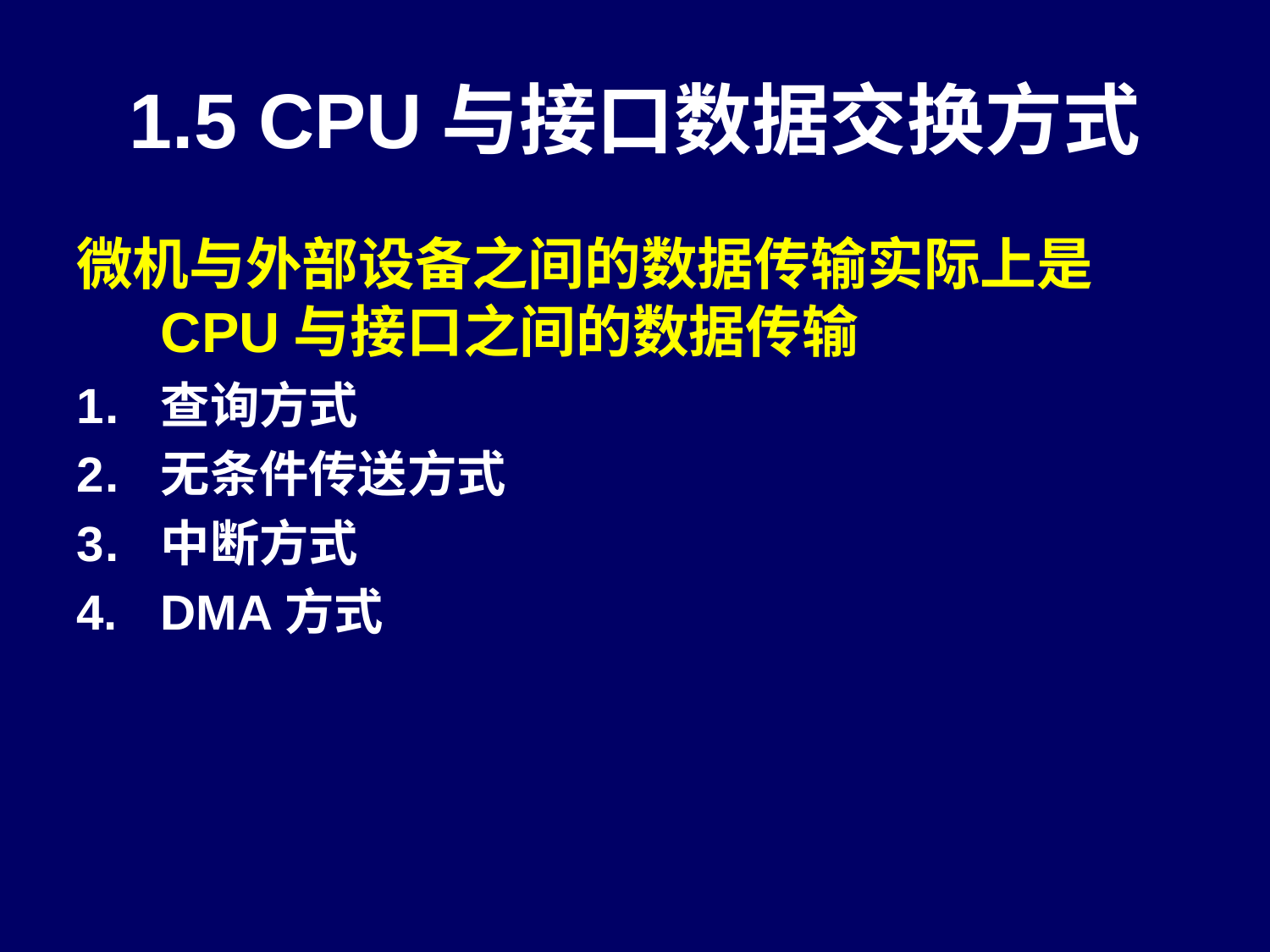

# 1.5 CPU与接口数据交换方式
微机与外部设备之间的数据传输实际上是CPU与接口之间的数据传输
查询方式
无条件传送方式
中断方式
DMA方式